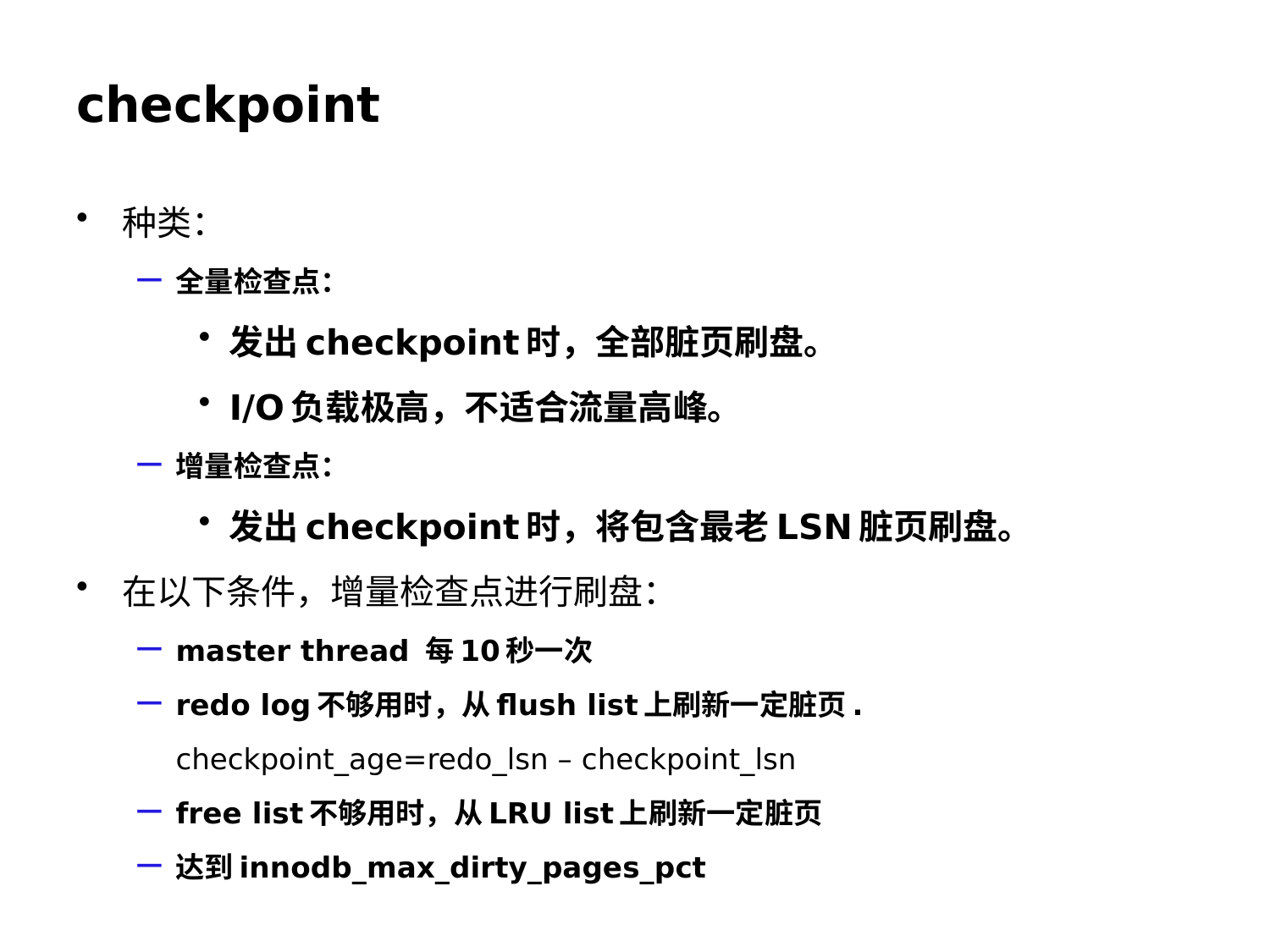

# checkpoint
种类：
全量检查点：
发出checkpoint时，全部脏页刷盘。
I/O负载极高，不适合流量高峰。
增量检查点：
发出checkpoint时，将包含最老LSN脏页刷盘。
在以下条件，增量检查点进行刷盘：
master thread 每10秒一次
redo log不够用时，从flush list上刷新一定脏页.
	checkpoint_age=redo_lsn – checkpoint_lsn
free list不够用时，从LRU list上刷新一定脏页
达到innodb_max_dirty_pages_pct